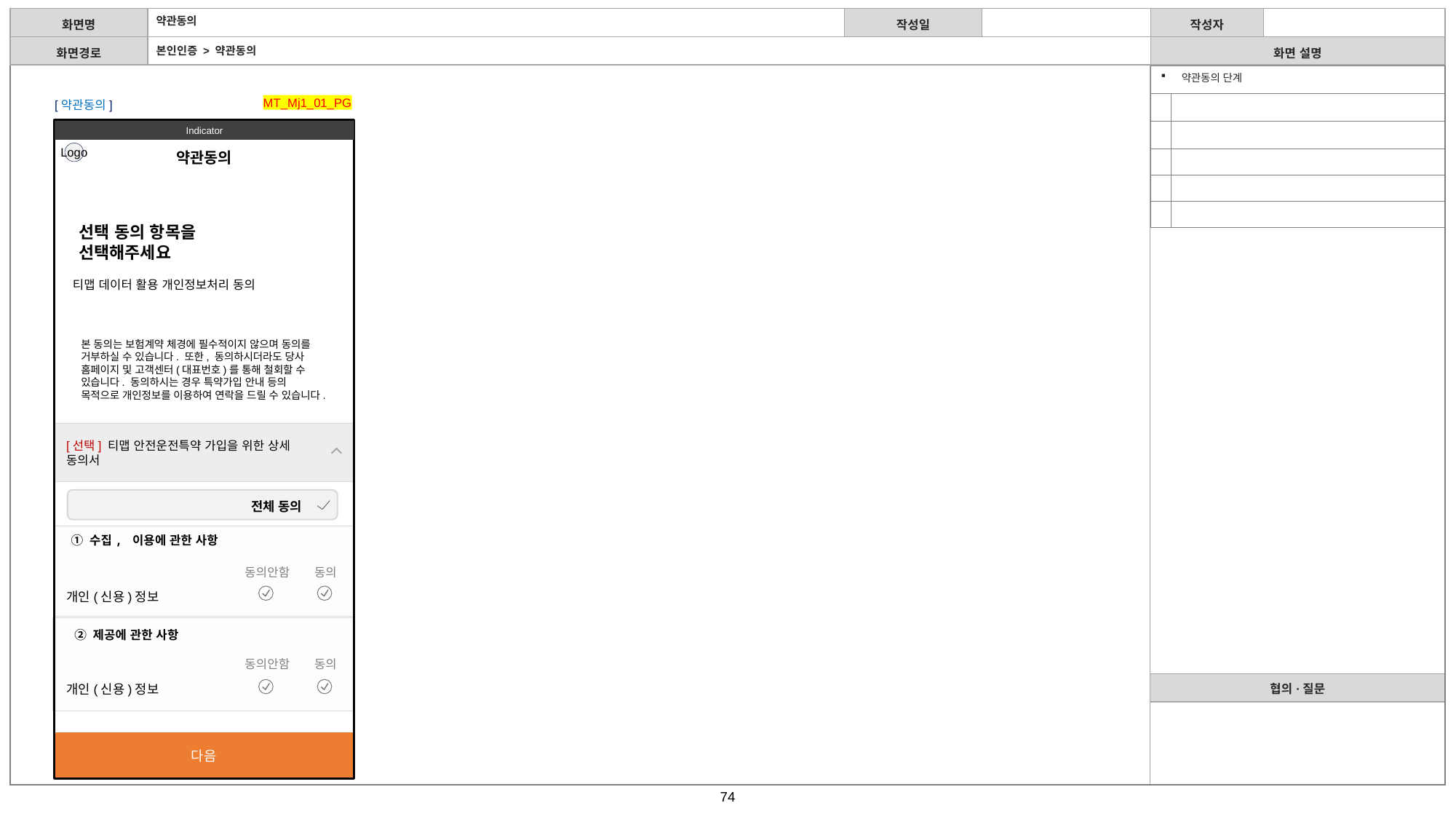

약관동의

본인인증 > 약관동의
| 약관동의 단계 |  |
| --- | --- |
|  |  |
|  |  |
|  |  |
|  |  |
|  |  |
MT_Mj1_01_PG
[약관동의]

Indicator
Logo
약관동의
●②●●●
약관 동의를 해주세요.
선택 동의 항목을
선택해주세요
티맵 데이터 활용 개인정보처리 동의
본 동의는 보험계약 체경에 필수적이지 않으며 동의를 거부하실 수 있습니다. 또한, 동의하시더라도 당사 홈페이지 및 고객센터(대표번호)를 통해 철회할 수 있습니다. 동의하시는 경우 특약가입 안내 등의 목적으로 개인정보를 이용하여 연락을 드릴 수 있습니다.
개인정보처리동의

[선택] 티맵 안전운전특약 가입을 위한 상세 동의서

전체 동의

① 수집, 이용에 관한 사항
동의안함
동의
개인(신용)정보

② 제공에 관한 사항
동의안함
동의
개인(신용)정보

다음